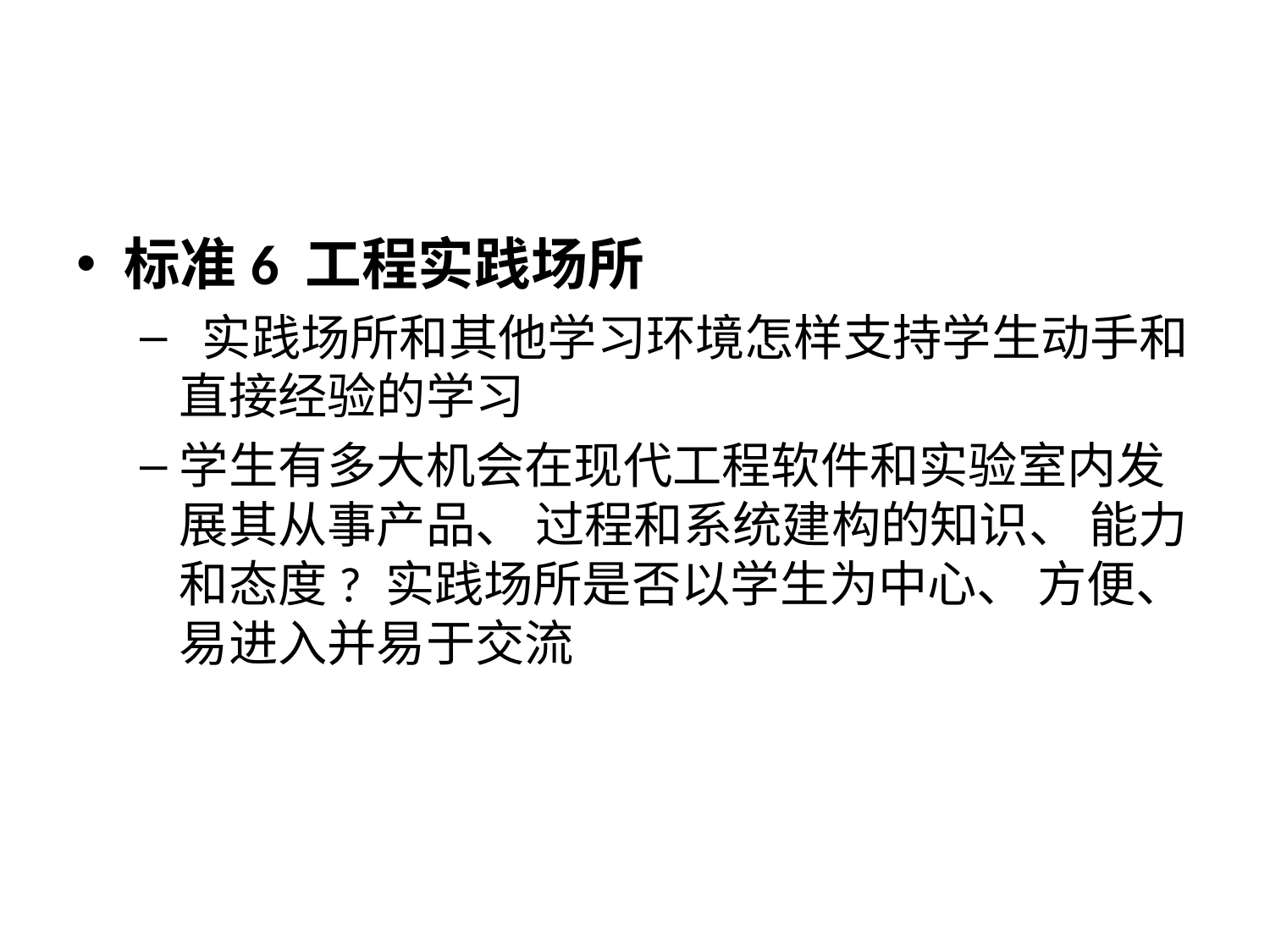

#
标准6 工程实践场所
 实践场所和其他学习环境怎样支持学生动手和直接经验的学习
学生有多大机会在现代工程软件和实验室内发展其从事产品、 过程和系统建构的知识、 能力和态度? 实践场所是否以学生为中心、 方便、 易进入并易于交流